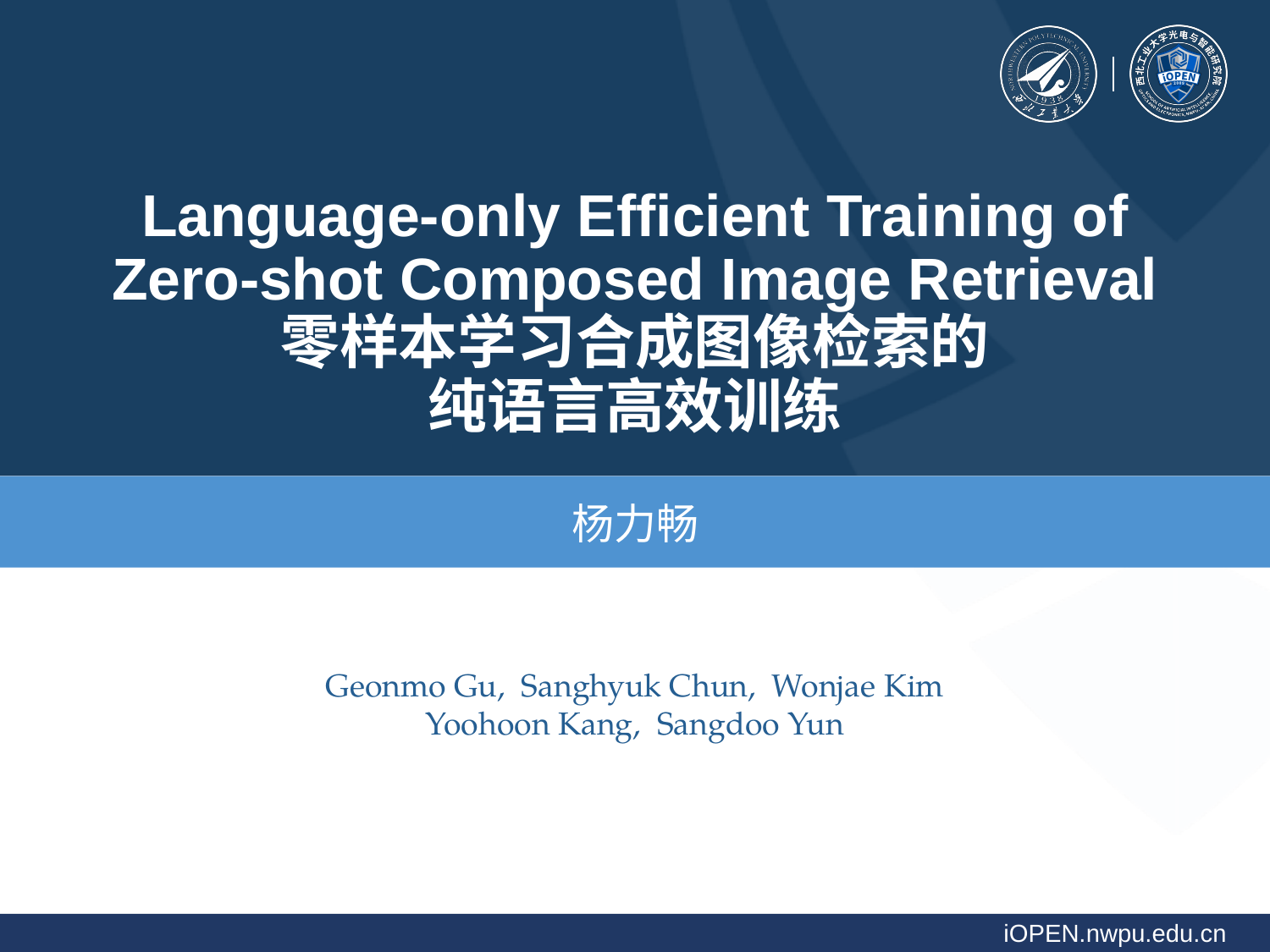

# Language-only Efficient Training of Zero-shot Composed Image Retrieval 零样本学习合成图像检索的 纯语言高效训练
杨力畅
Geonmo Gu,  Sanghyuk Chun,  Wonjae Kim Yoohoon Kang,  Sangdoo Yun